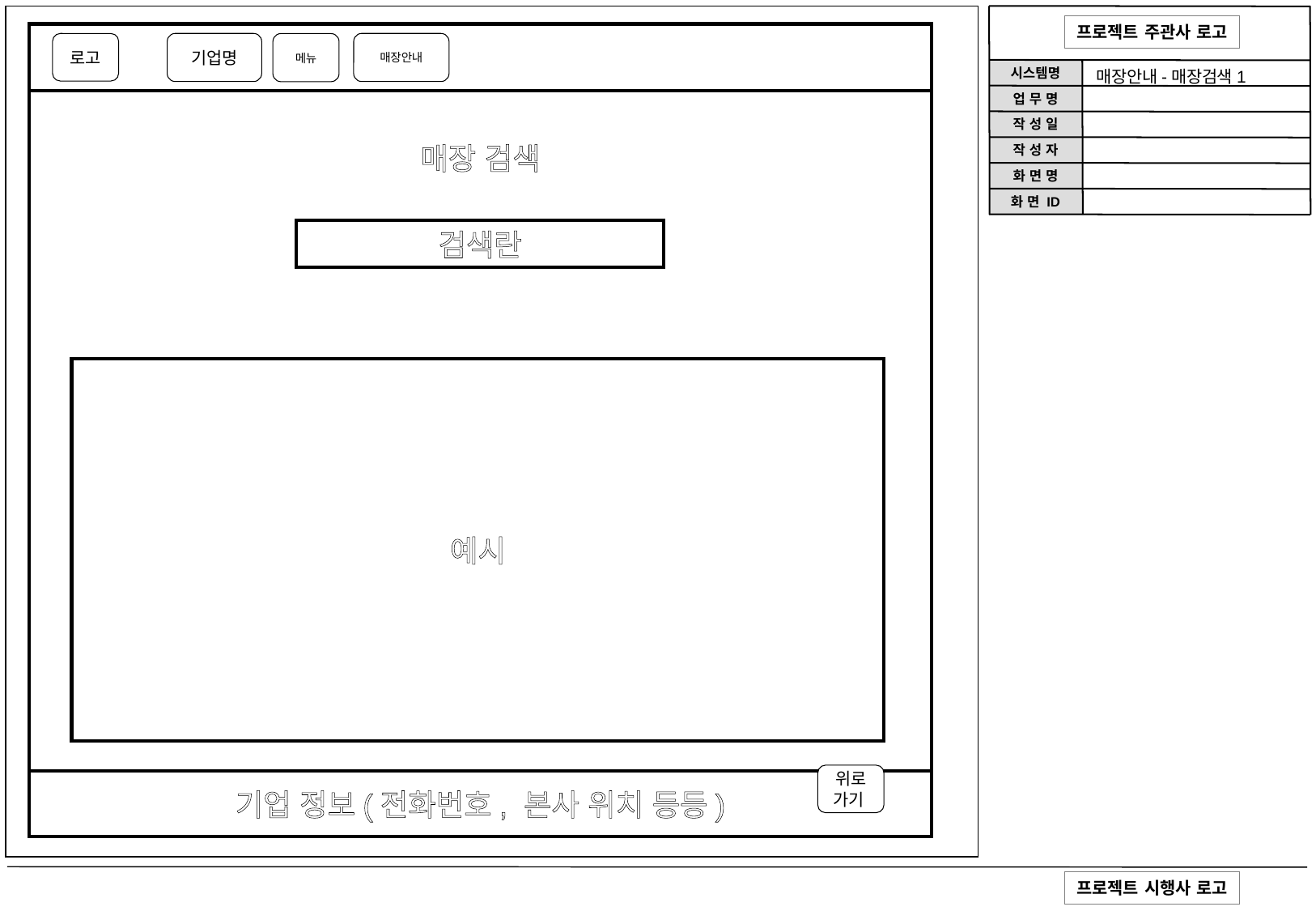

로고
기업명
매장안내
메뉴
매장안내-매장검색1
매장 검색

검색란
예시
위로가기
기업 정보(전화번호, 본사 위치 등등)